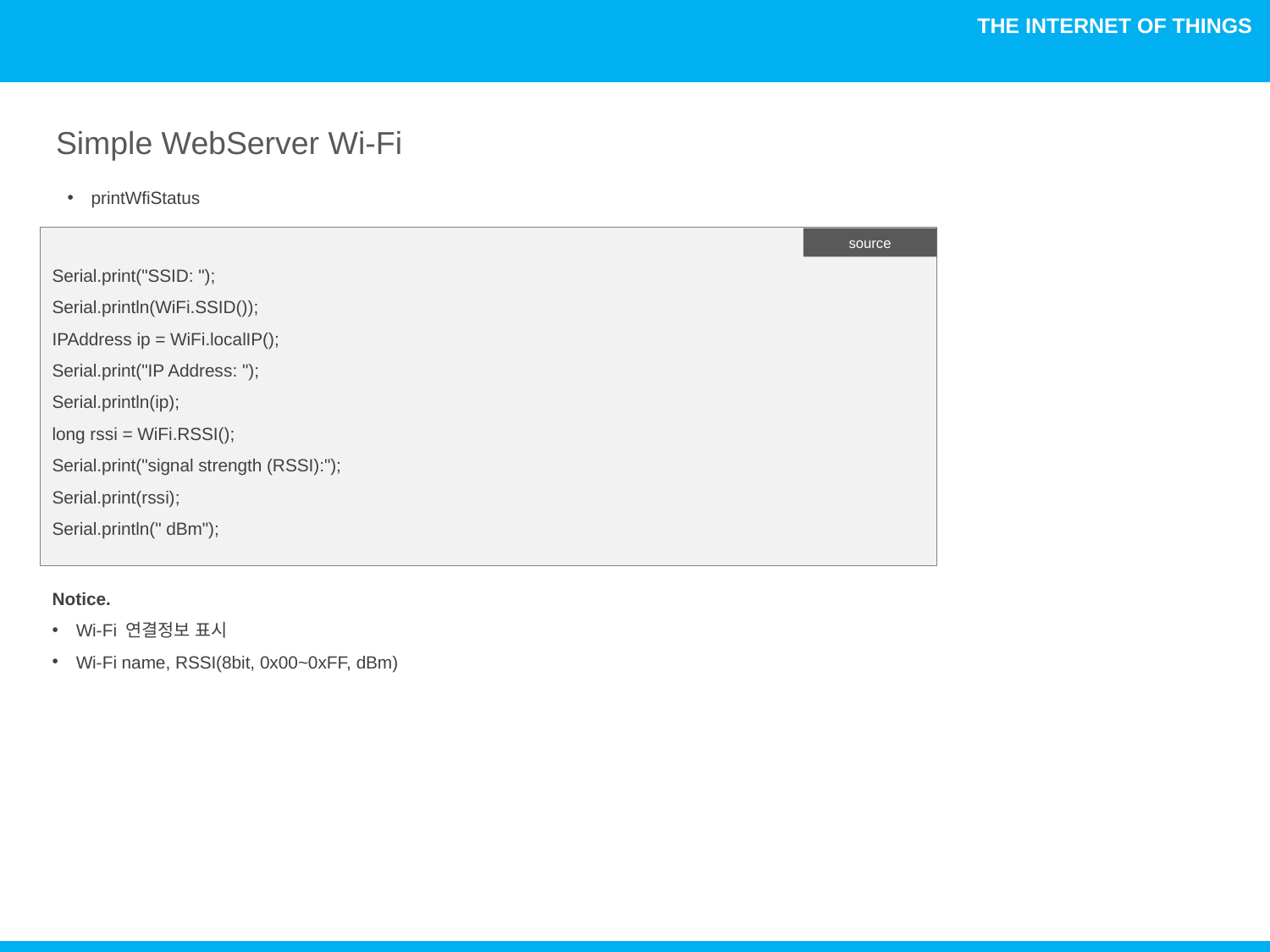

Simple WebServer Wi-Fi
printWfiStatus
Serial.print("SSID: ");
Serial.println(WiFi.SSID());
IPAddress ip = WiFi.localIP();
Serial.print("IP Address: ");
Serial.println(ip);
long rssi = WiFi.RSSI();
Serial.print("signal strength (RSSI):");
Serial.print(rssi);
Serial.println(" dBm");
source
Notice.
Wi-Fi 연결정보 표시
Wi-Fi name, RSSI(8bit, 0x00~0xFF, dBm)